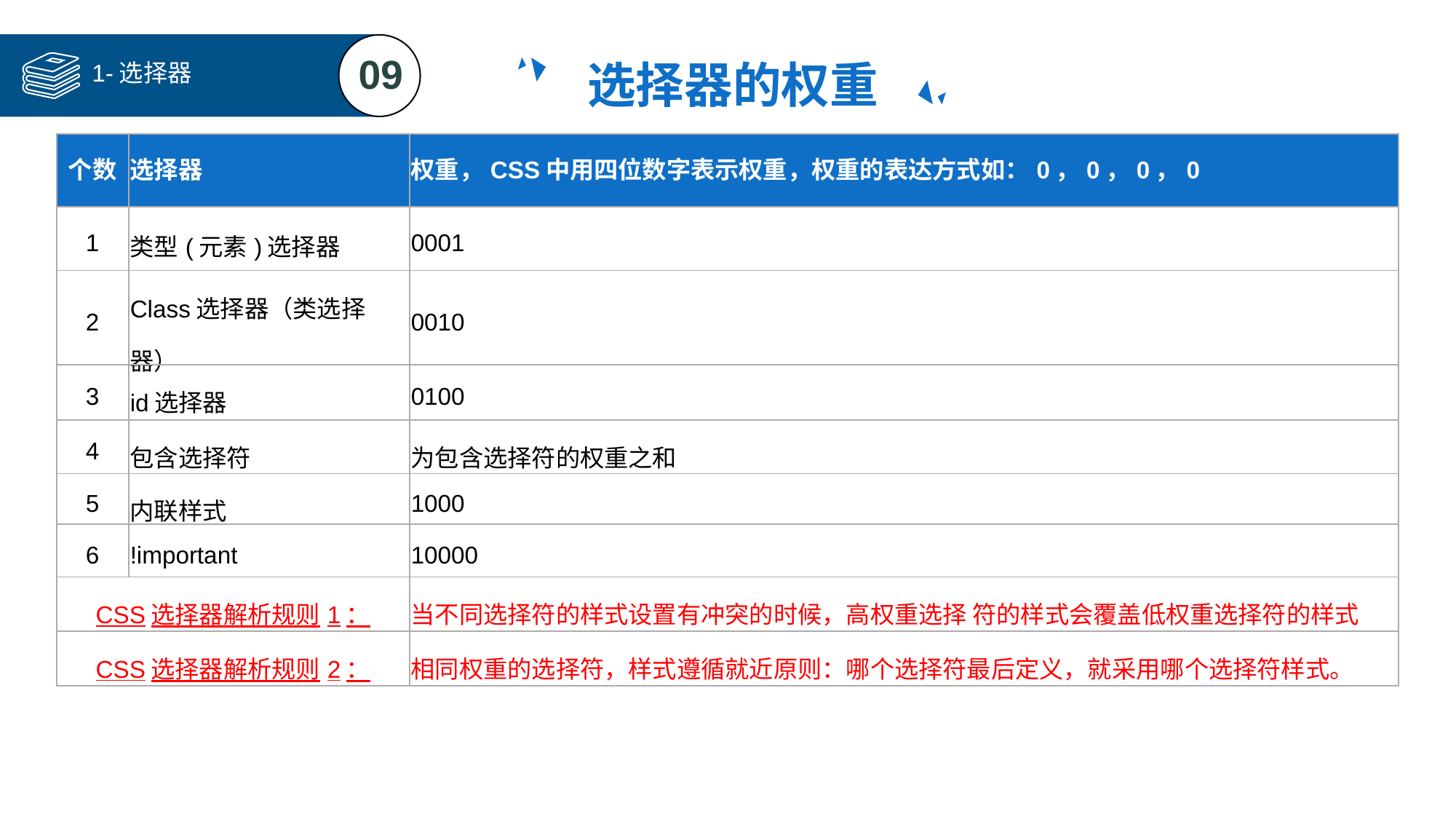

09
选择器的权重
1-选择器

| 个数 | 选择器 | 权重，CSS中用四位数字表示权重，权重的表达方式如：0，0，0，0 |
| --- | --- | --- |
| 1 | 类型(元素)选择器 | 0001 |
| 2 | Class选择器（类选择器） | 0010 |
| 3 | id选择器 | 0100 |
| 4 | 包含选择符 | 为包含选择符的权重之和 |
| 5 | 内联样式 | 1000 |
| 6 | !important | 10000 |
| CSS选择器解析规则1： |  | 当不同选择符的样式设置有冲突的时候，高权重选择 符的样式会覆盖低权重选择符的样式 |
| CSS选择器解析规则2： |  | 相同权重的选择符，样式遵循就近原则：哪个选择符最后定义，就采用哪个选择符样式。 |